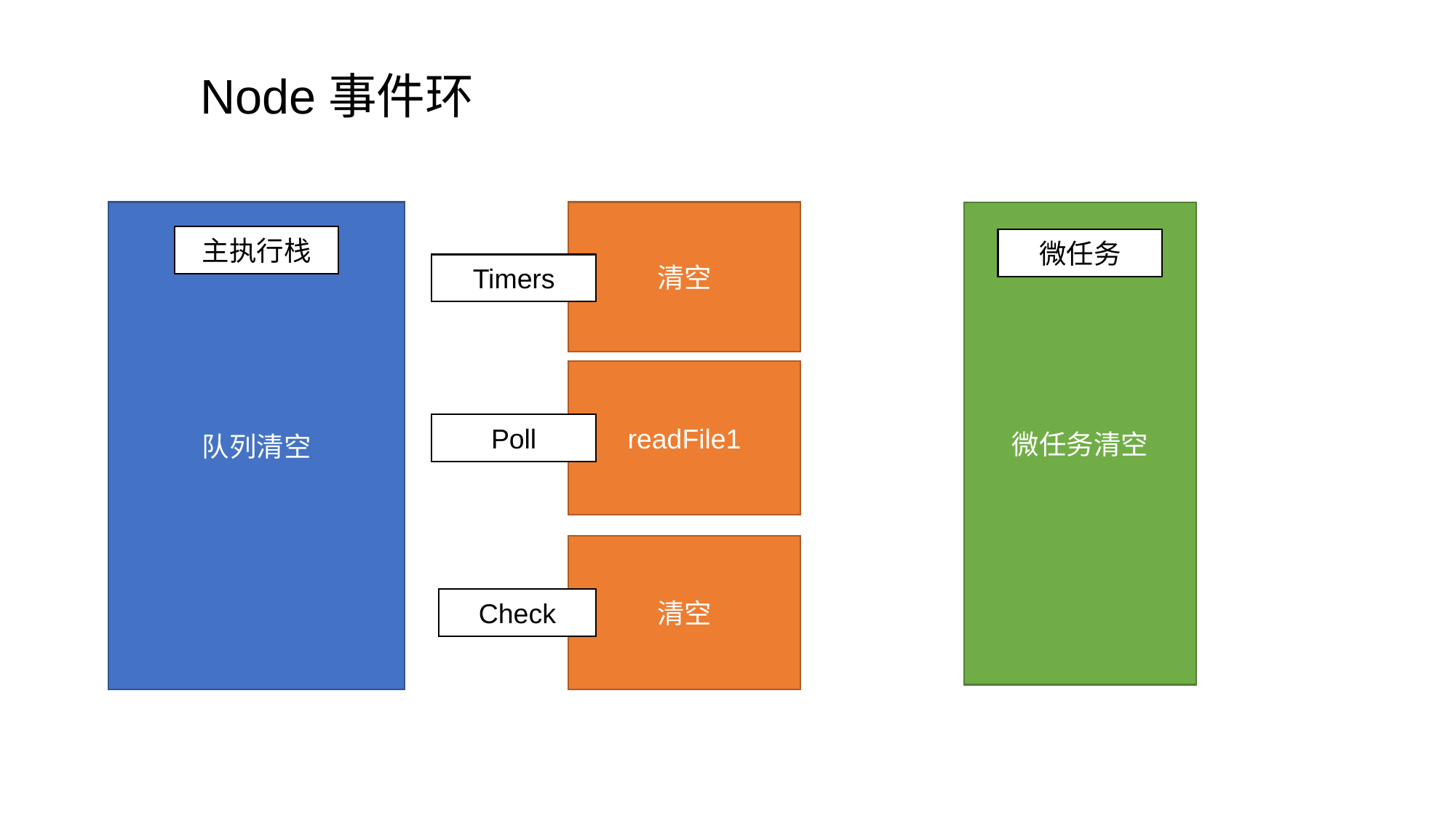

Node事件环
队列清空
清空
微任务清空
主执行栈
微任务
Timers
readFile1
Poll
清空
Check